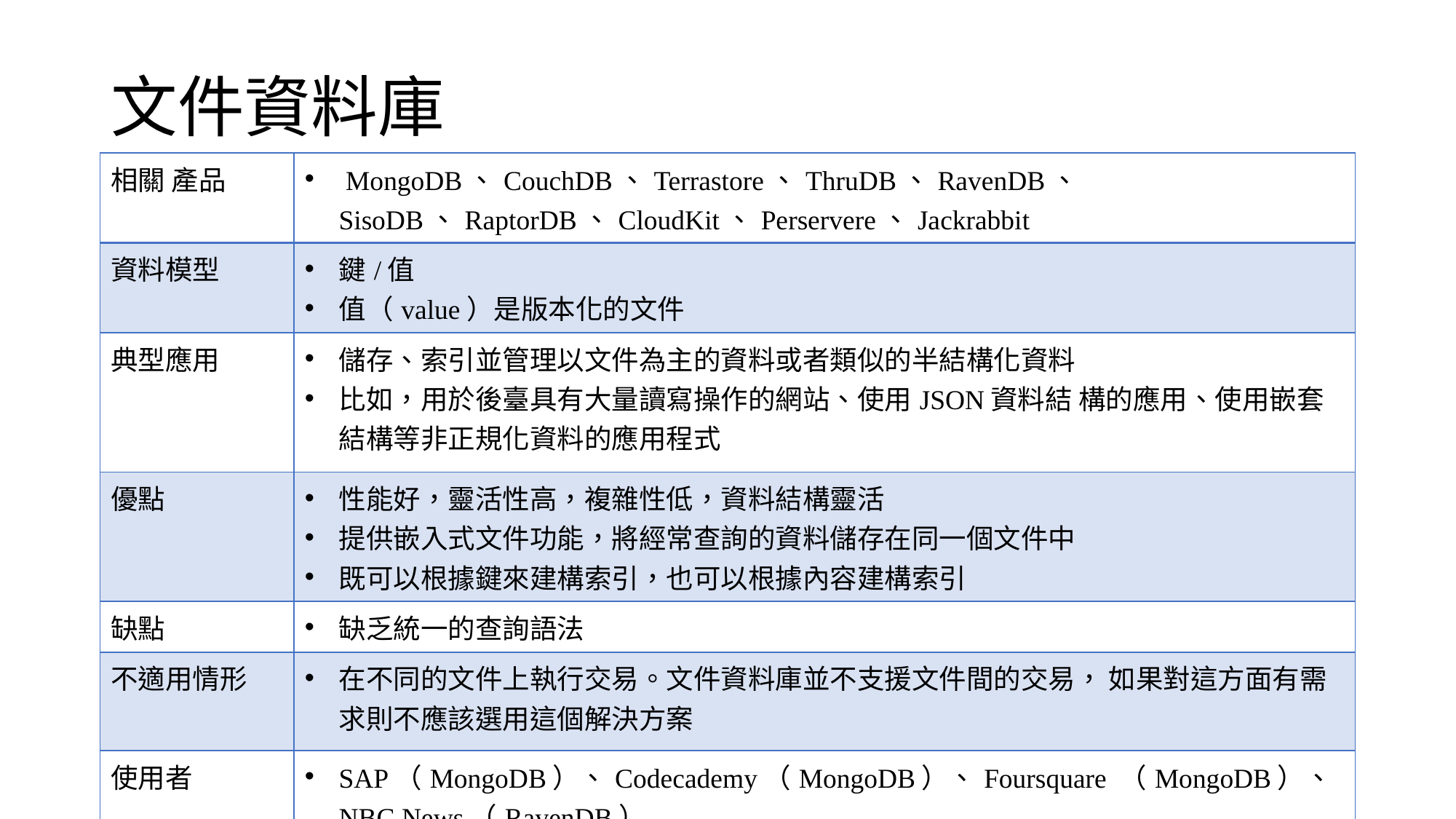

# 文件資料庫
| 相關 產品 | MongoDB、CouchDB、Terrastore、ThruDB、RavenDB、 SisoDB、RaptorDB、CloudKit、Perservere、Jackrabbit |
| --- | --- |
| 資料模型 | 鍵/值 值（value）是版本化的文件 |
| 典型應用 | 儲存、索引並管理以文件為主的資料或者類似的半結構化資料 比如，用於後臺具有大量讀寫操作的網站、使用JSON資料結 構的應用、使用嵌套結構等非正規化資料的應用程式 |
| 優點 | 性能好，靈活性高，複雜性低，資料結構靈活 提供嵌入式文件功能，將經常查詢的資料儲存在同一個文件中 既可以根據鍵來建構索引，也可以根據內容建構索引 |
| 缺點 | 缺乏統一的查詢語法 |
| 不適用情形 | 在不同的文件上執行交易。文件資料庫並不支援文件間的交易， 如果對這方面有需求則不應該選用這個解決方案 |
| 使用者 | SAP（MongoDB）、Codecademy（MongoDB）、Foursquare （MongoDB）、NBC News（RavenDB） |